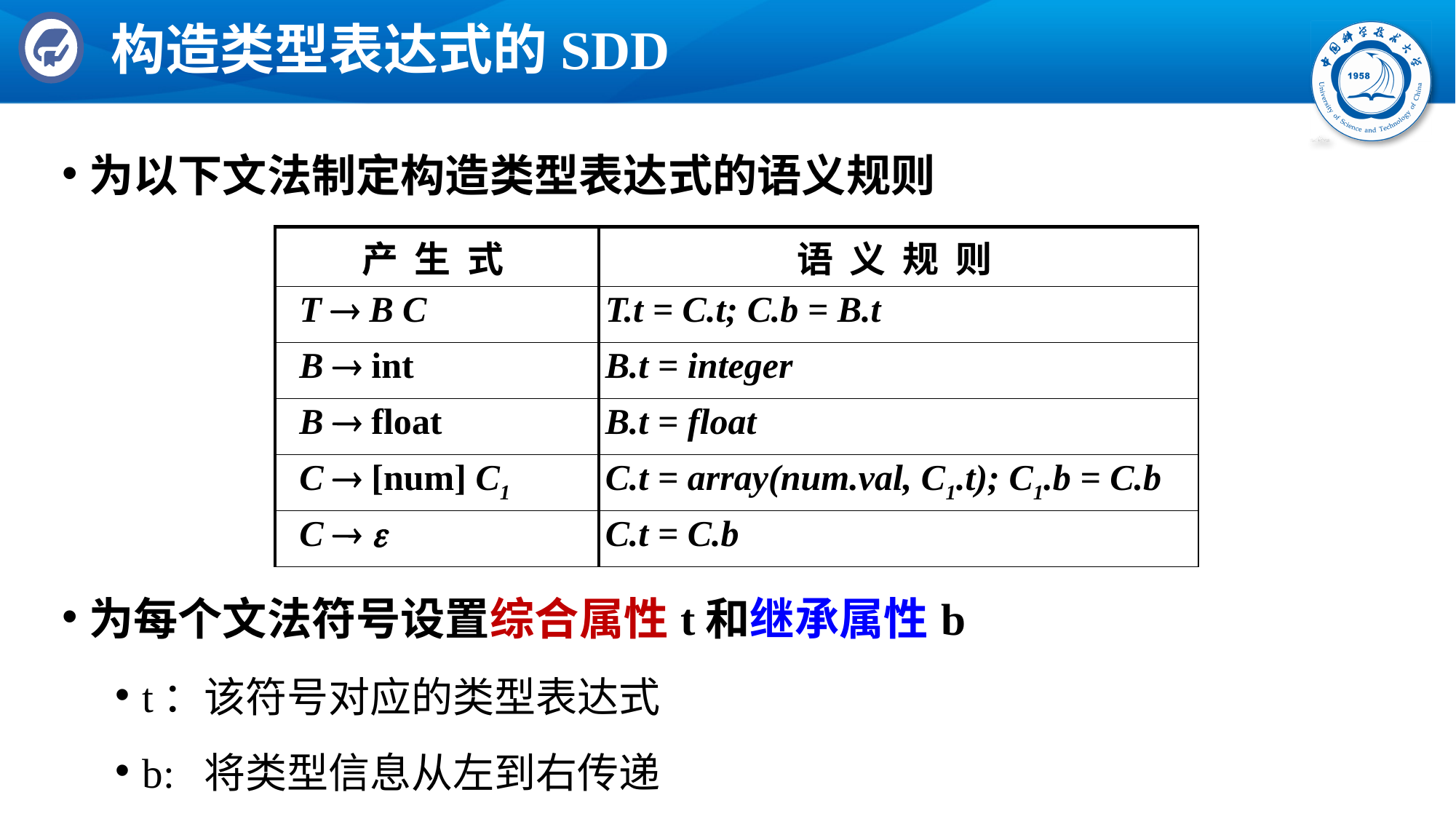

# 构造类型表达式的SDD
为以下文法制定构造类型表达式的语义规则

为每个文法符号设置综合属性t和继承属性b
t：该符号对应的类型表达式
b:  将类型信息从左到右传递
| 产 生 式 | 语 义 规 则 |
| --- | --- |
| T → B C | T.t = C.t; C.b = B.t |
| B → int | B.t = integer |
| B → float | B.t = float |
| C → [num] C1 | C.t = array(num.val, C1.t); C1.b = C.b |
| C → ε | C.t = C.b |